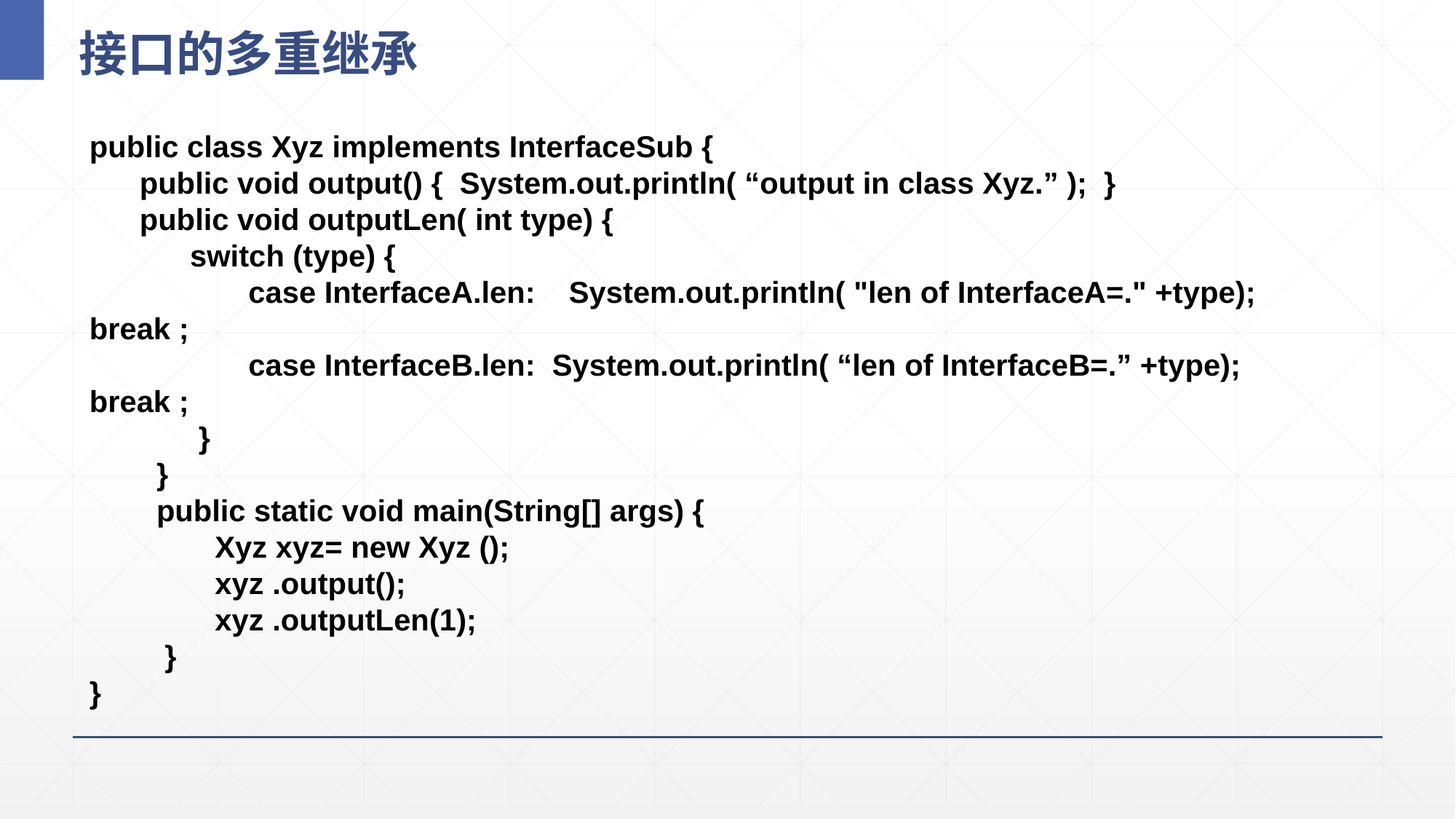

# 接口的多重继承

public class Xyz implements InterfaceSub {
      public void output() {  System.out.println( “output in class Xyz.” );  }
      public void outputLen( int type) {
            switch (type) {
                   case InterfaceA.len:    System.out.println( "len of InterfaceA=." +type); 	       break ;
                   case InterfaceB.len:  System.out.println( “len of InterfaceB=.” +type); 	       break ;
	}
        }
        public static void main(String[] args) {
               Xyz xyz= new Xyz ();
               xyz .output();
               xyz .outputLen(1);
         }
}